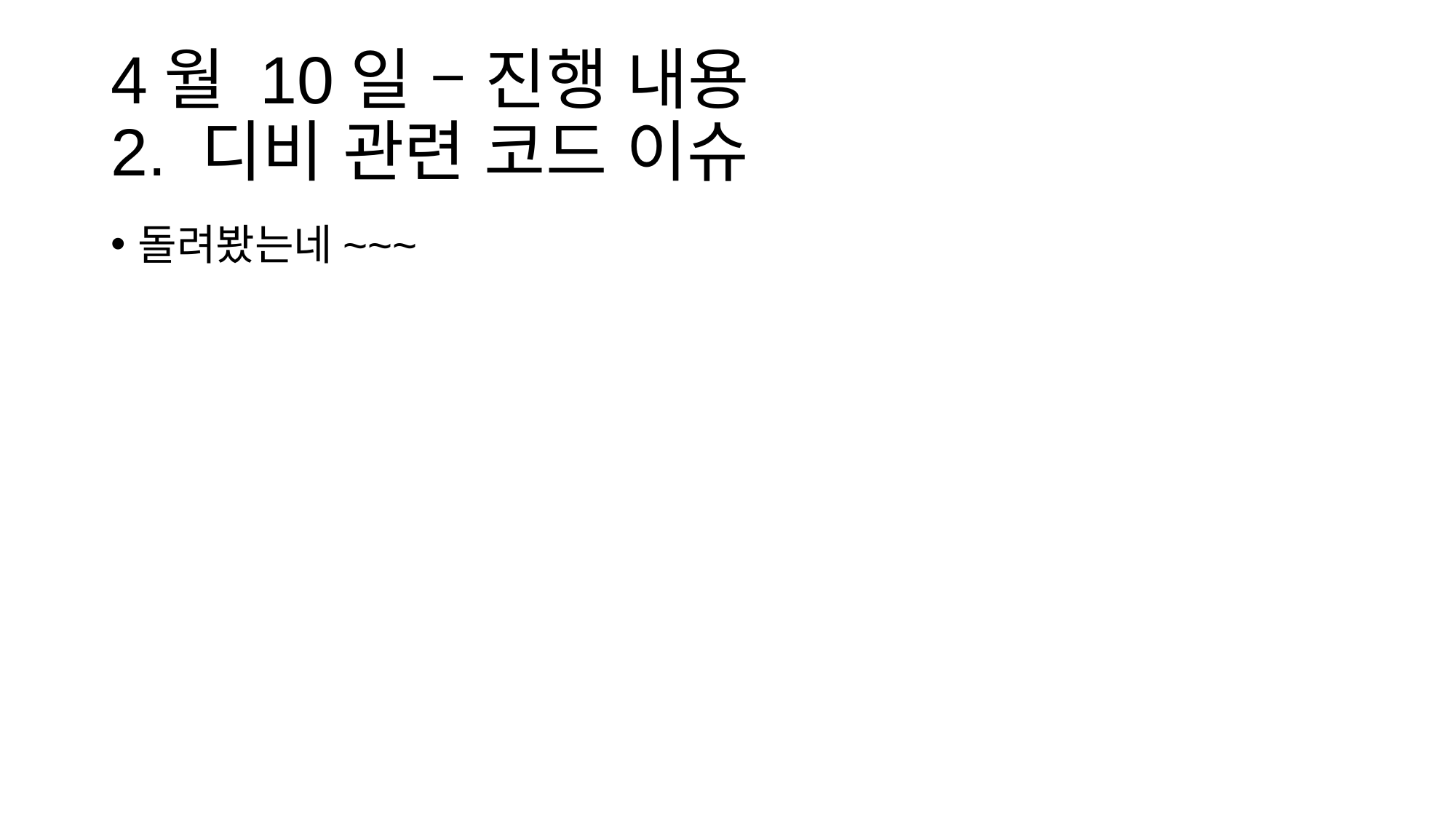

# 4월 10일 – 진행 내용 2. 디비 관련 코드 이슈
돌려봤는네~~~